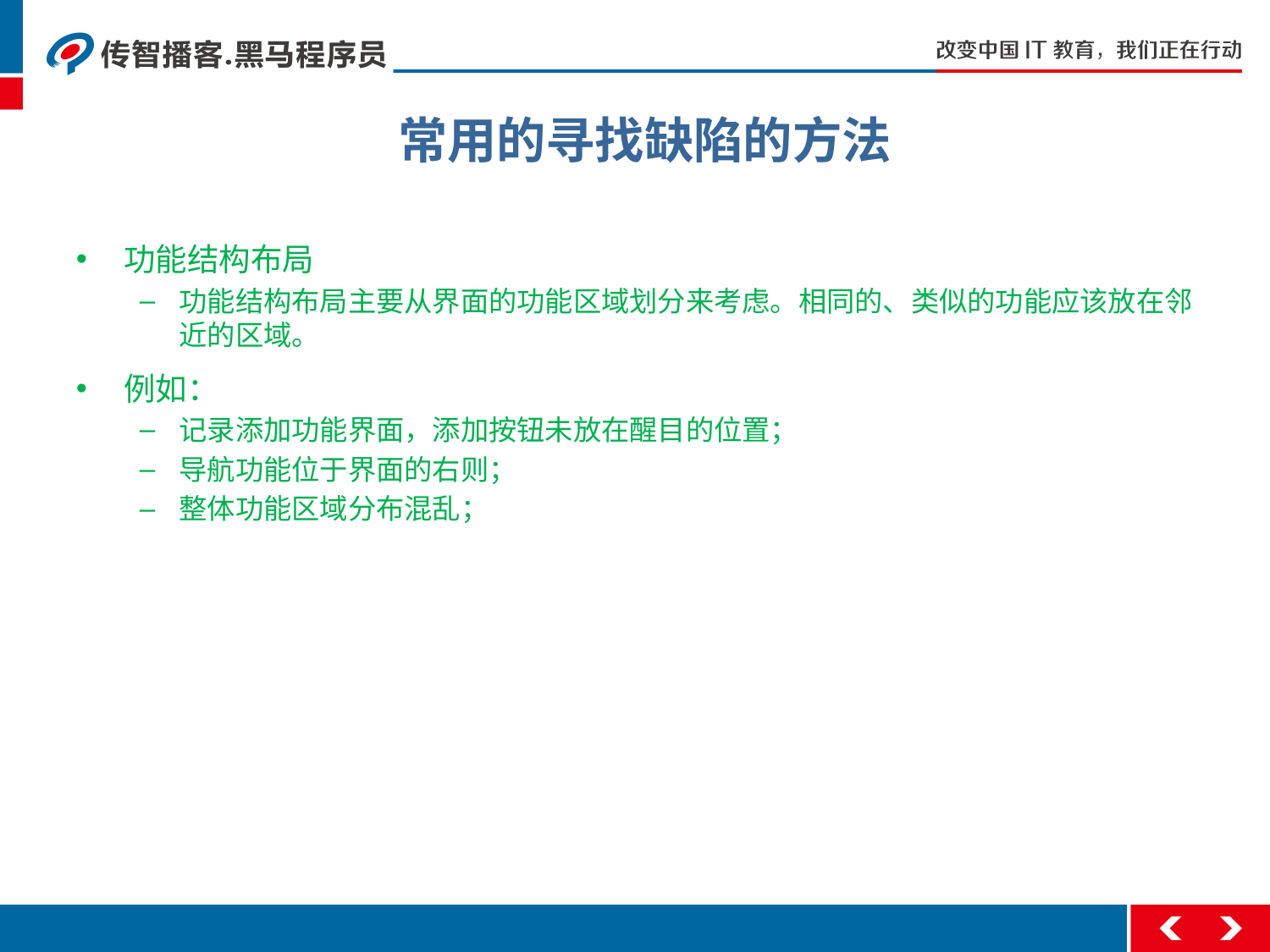

# 常用的寻找缺陷的方法
功能结构布局
功能结构布局主要从界面的功能区域划分来考虑。相同的、类似的功能应该放在邻近的区域。
例如：
记录添加功能界面，添加按钮未放在醒目的位置；
导航功能位于界面的右则；
整体功能区域分布混乱；